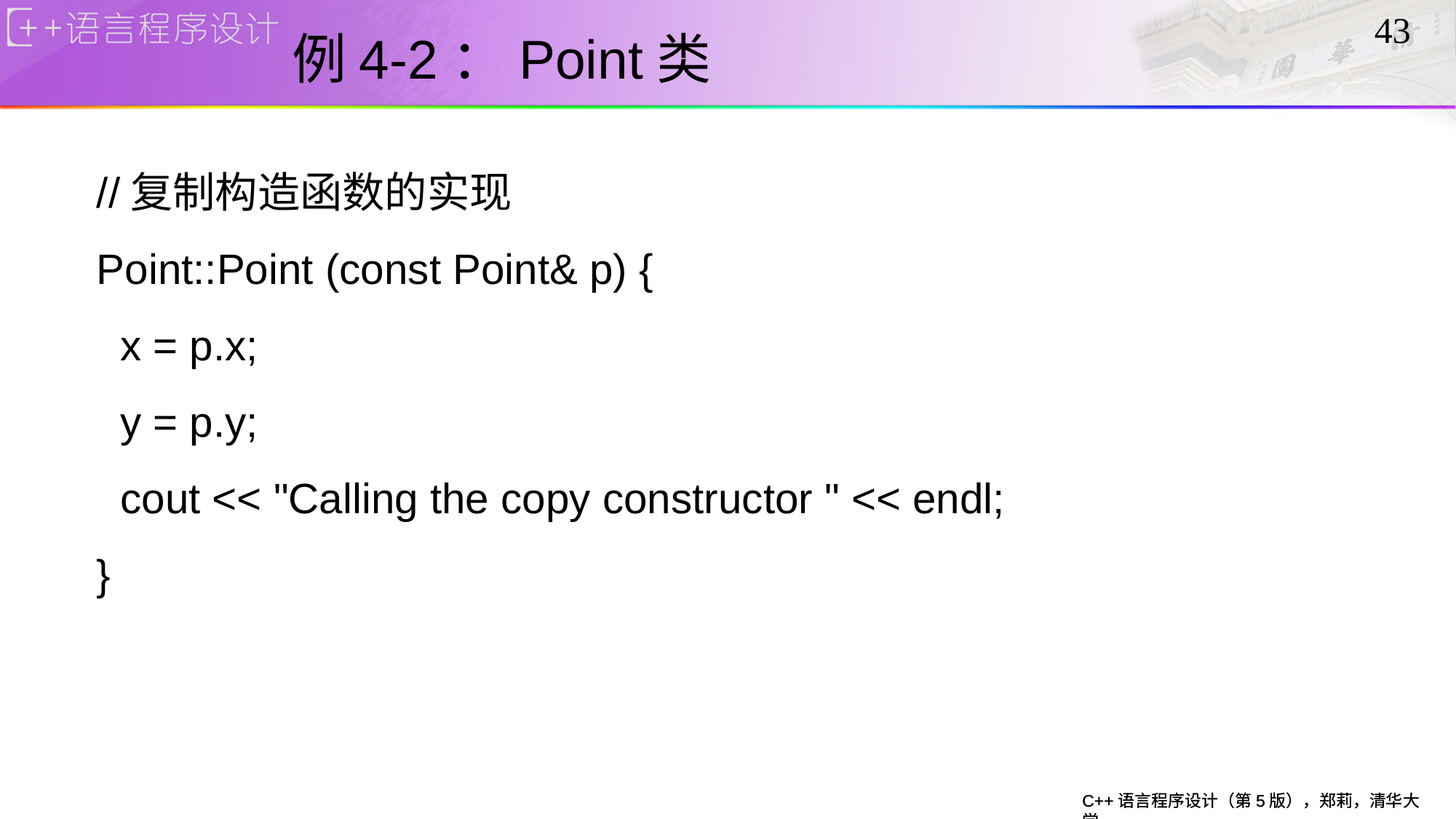

# 例4-2：Point类
//复制构造函数的实现
Point::Point (const Point& p) {
  x = p.x;
  y = p.y;
  cout << "Calling the copy constructor " << endl;
}